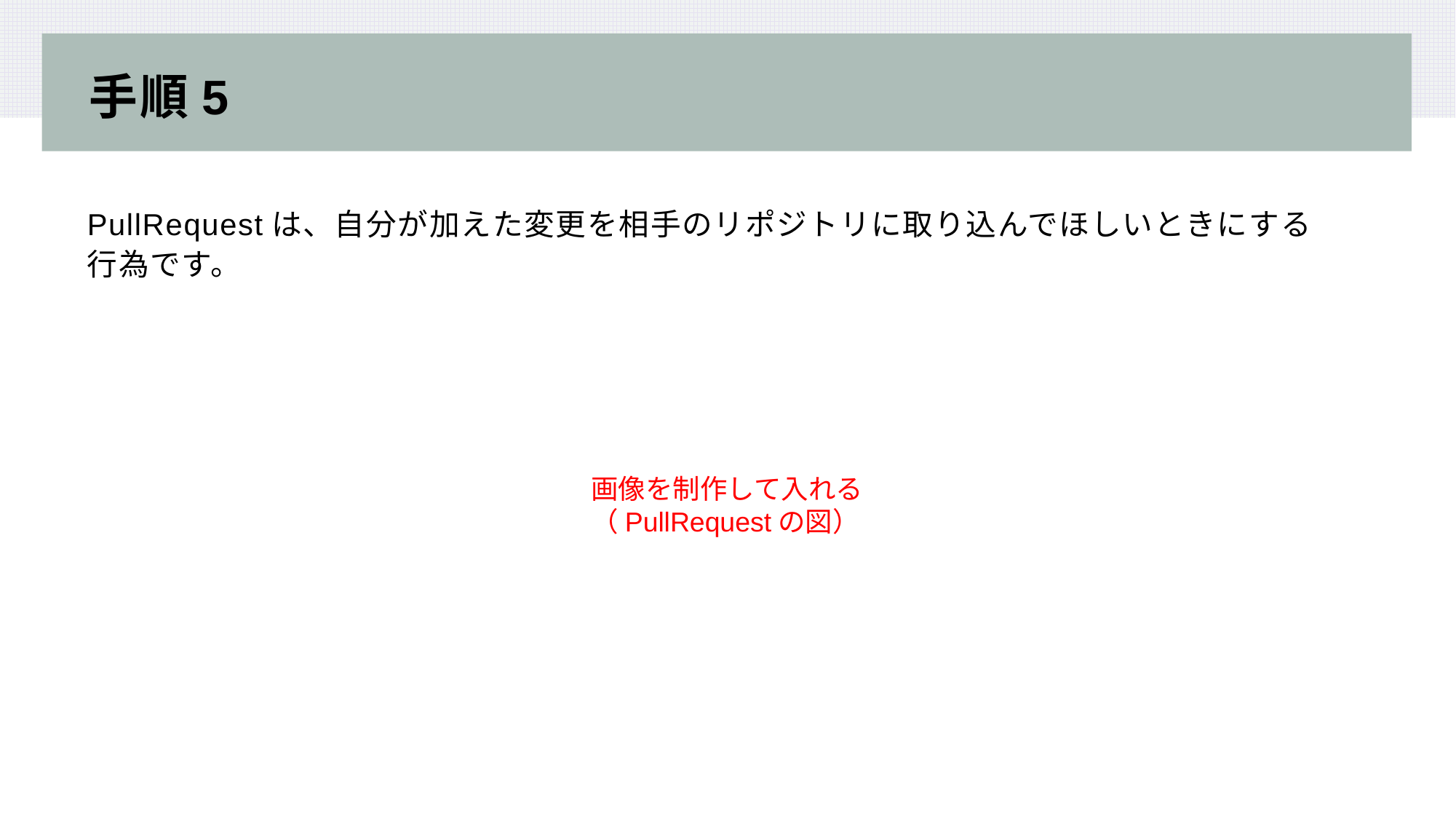

# 手順5
PullRequestは、自分が加えた変更を相手のリポジトリに取り込んでほしいときにする
行為です。
画像を制作して入れる
（PullRequestの図）